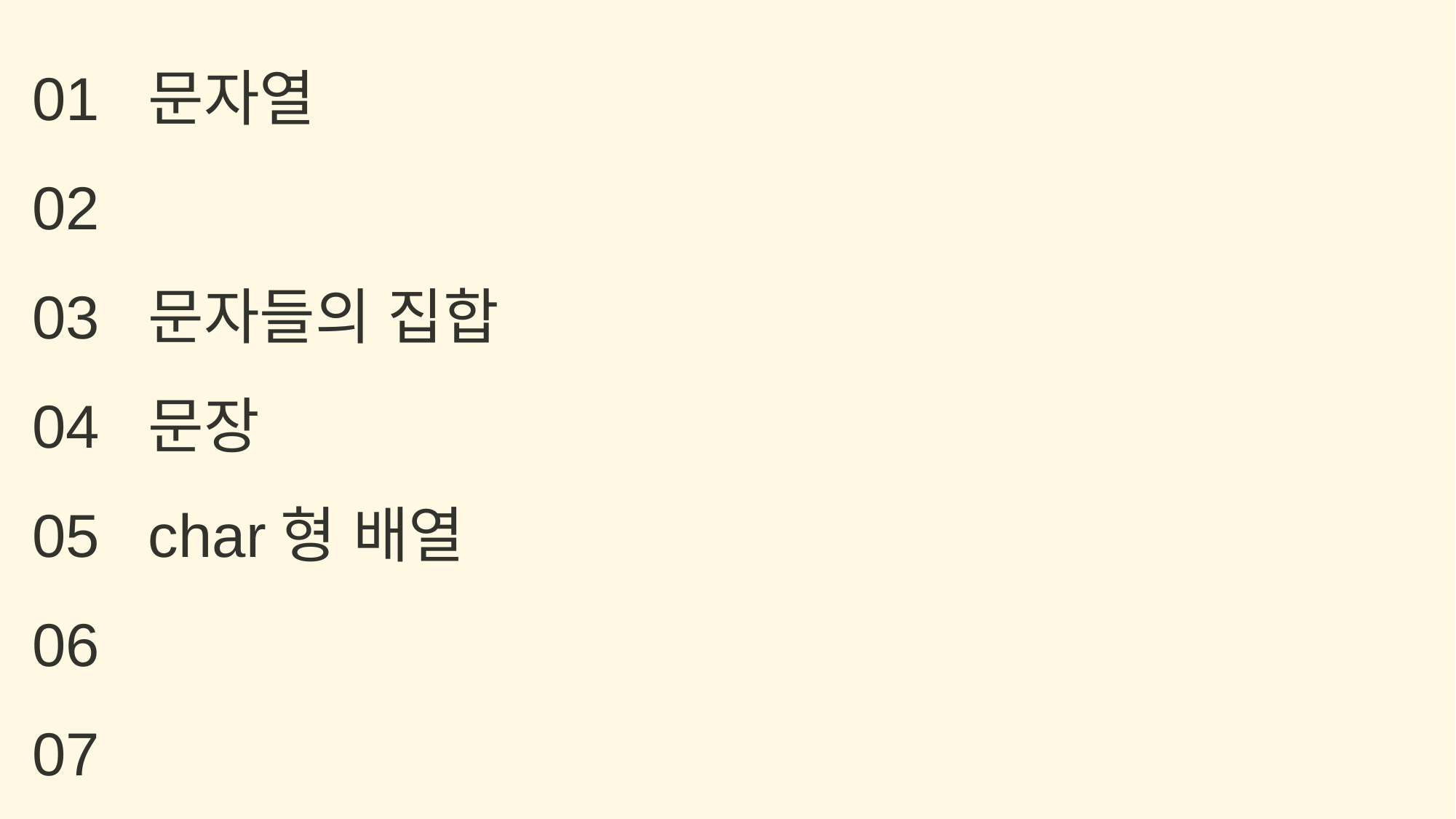

문자열

문자들의 집합
문장
char형 배열

01
02
03
04
05
06
07